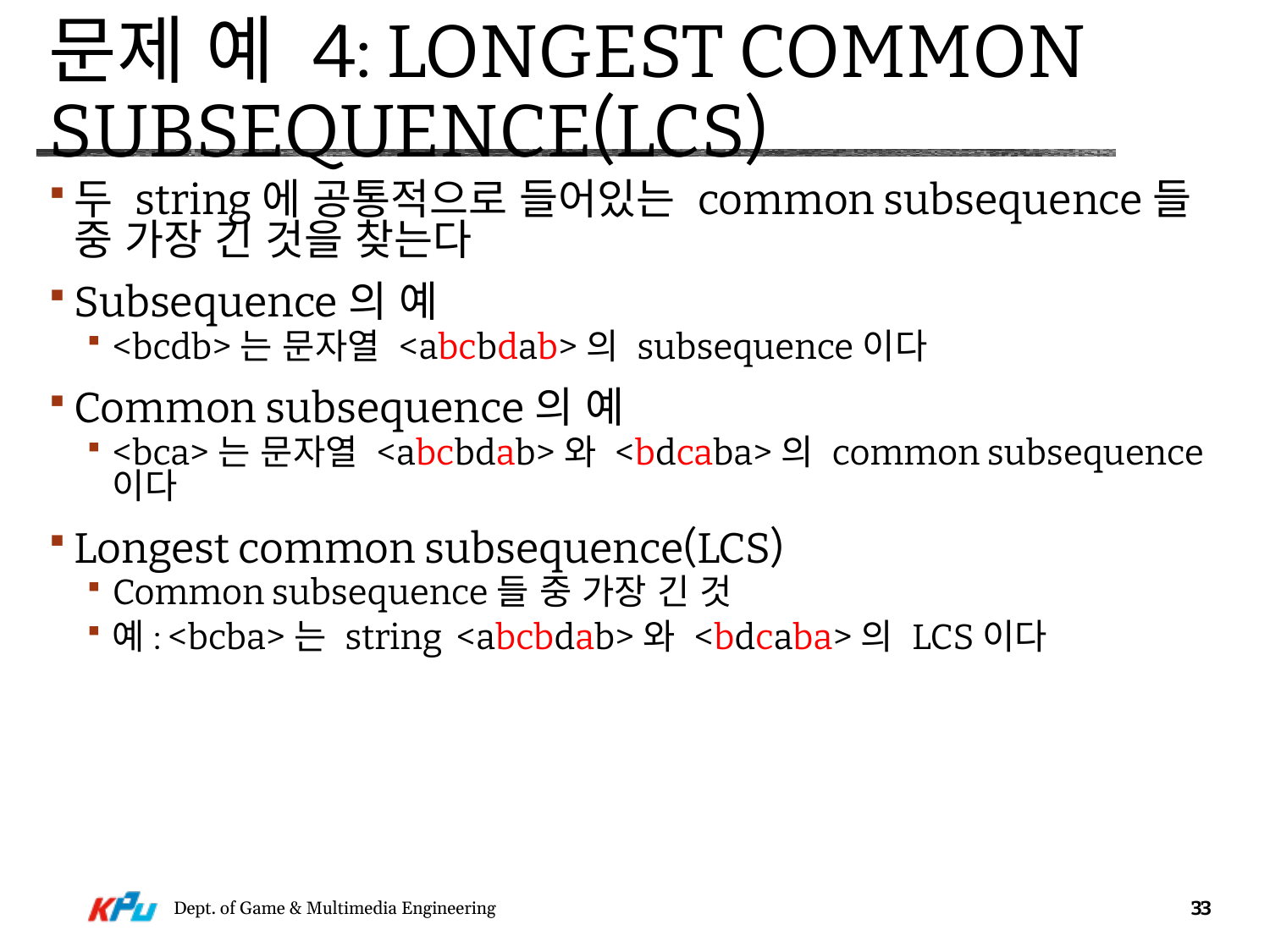

# 문제 예 4: Longest Common Subsequence(LCS)
두 string에 공통적으로 들어있는 common subsequence들 중 가장 긴 것을 찾는다
Subsequence의 예
<bcdb>는 문자열 <abcbdab>의 subsequence이다
Common subsequence의 예
<bca>는 문자열 <abcbdab>와 <bdcaba>의 common subsequence이다
Longest common subsequence(LCS)
Common subsequence들 중 가장 긴 것
예: <bcba>는 string  <abcbdab>와 <bdcaba>의 LCS이다
Dept. of Game & Multimedia Engineering
33